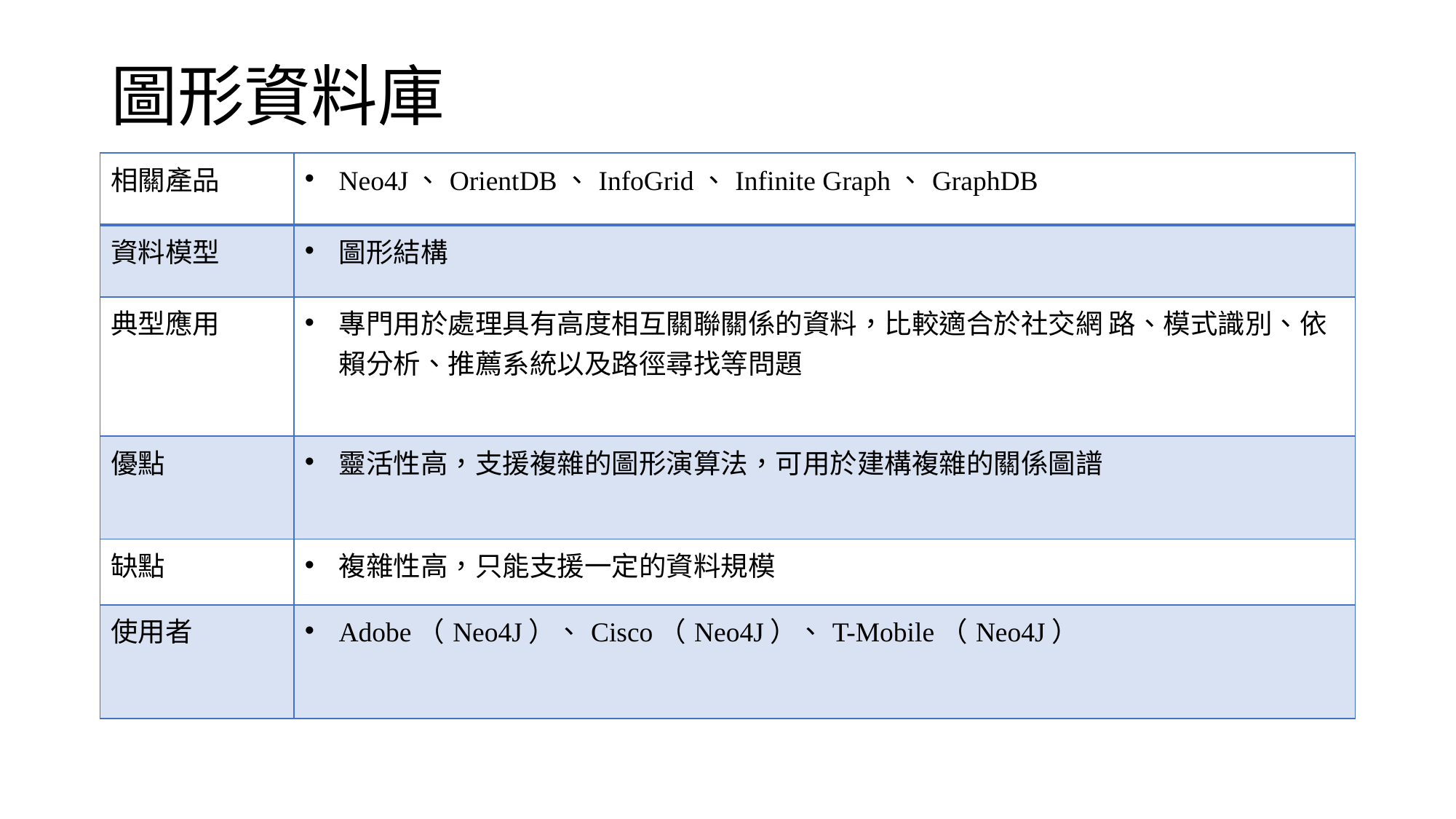

# 圖形資料庫
| 相關產品 | Neo4J、OrientDB、InfoGrid、Infinite Graph、GraphDB |
| --- | --- |
| 資料模型 | 圖形結構 |
| 典型應用 | 專門用於處理具有高度相互關聯關係的資料，比較適合於社交網 路、模式識別、依賴分析、推薦系統以及路徑尋找等問題 |
| 優點 | 靈活性高，支援複雜的圖形演算法，可用於建構複雜的關係圖譜 |
| 缺點 | 複雜性高，只能支援一定的資料規模 |
| 使用者 | Adobe（Neo4J）、Cisco（Neo4J）、T-Mobile（Neo4J） |